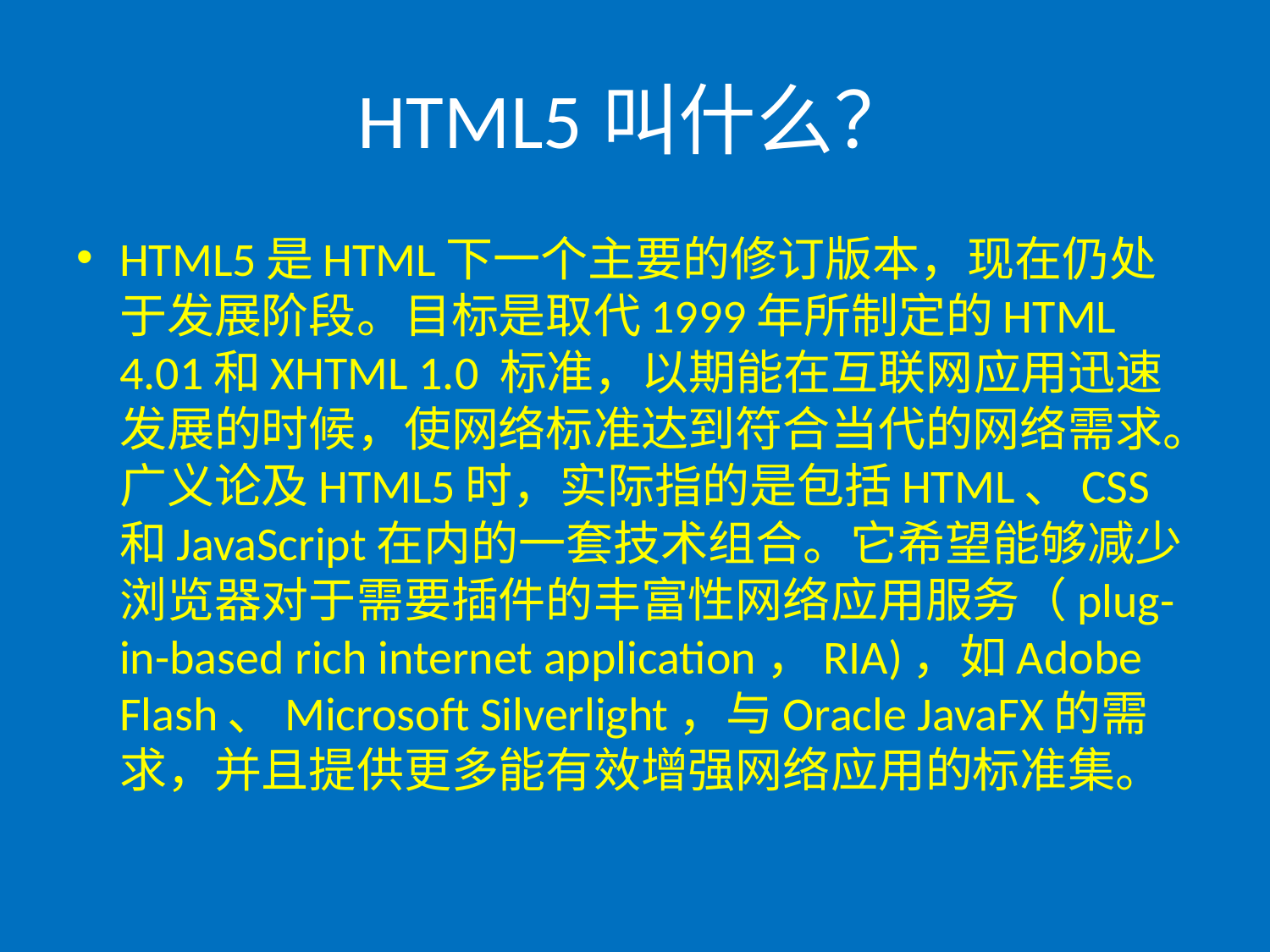

# HTML5叫什么？
HTML5是HTML下一个主要的修订版本，现在仍处于发展阶段。目标是取代1999年所制定的HTML 4.01和XHTML 1.0 标准，以期能在互联网应用迅速发展的时候，使网络标准达到符合当代的网络需求。广义论及HTML5时，实际指的是包括HTML、CSS和JavaScript在内的一套技术组合。它希望能够减少浏览器对于需要插件的丰富性网络应用服务（plug-in-based rich internet application，RIA)，如Adobe Flash、Microsoft Silverlight，与Oracle JavaFX的需求，并且提供更多能有效增强网络应用的标准集。